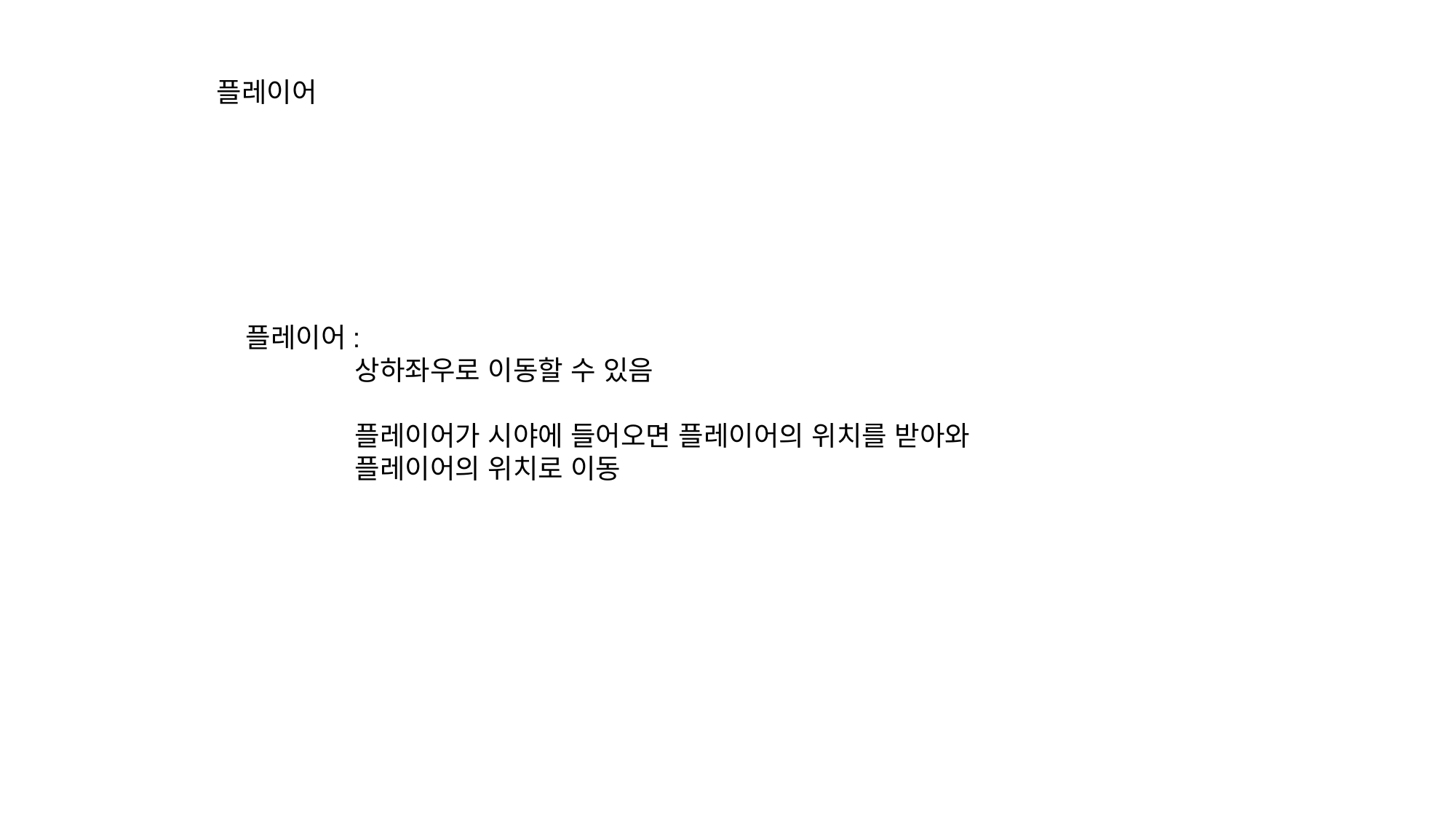

플레이어
플레이어:
	상하좌우로 이동할 수 있음

	플레이어가 시야에 들어오면 플레이어의 위치를 받아와
	플레이어의 위치로 이동